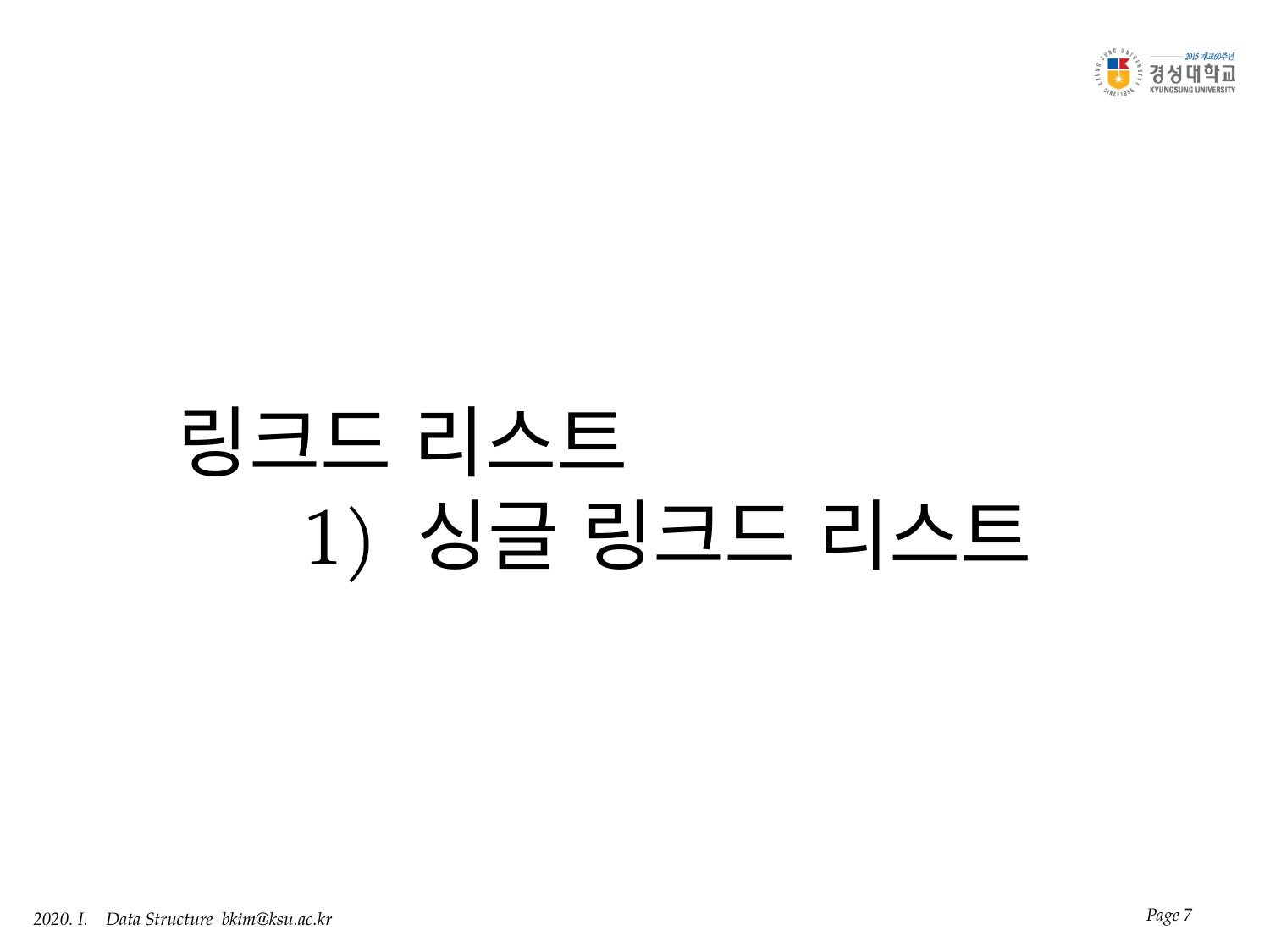

# 링크드 리스트 1) 싱글 링크드 리스트
Page 7